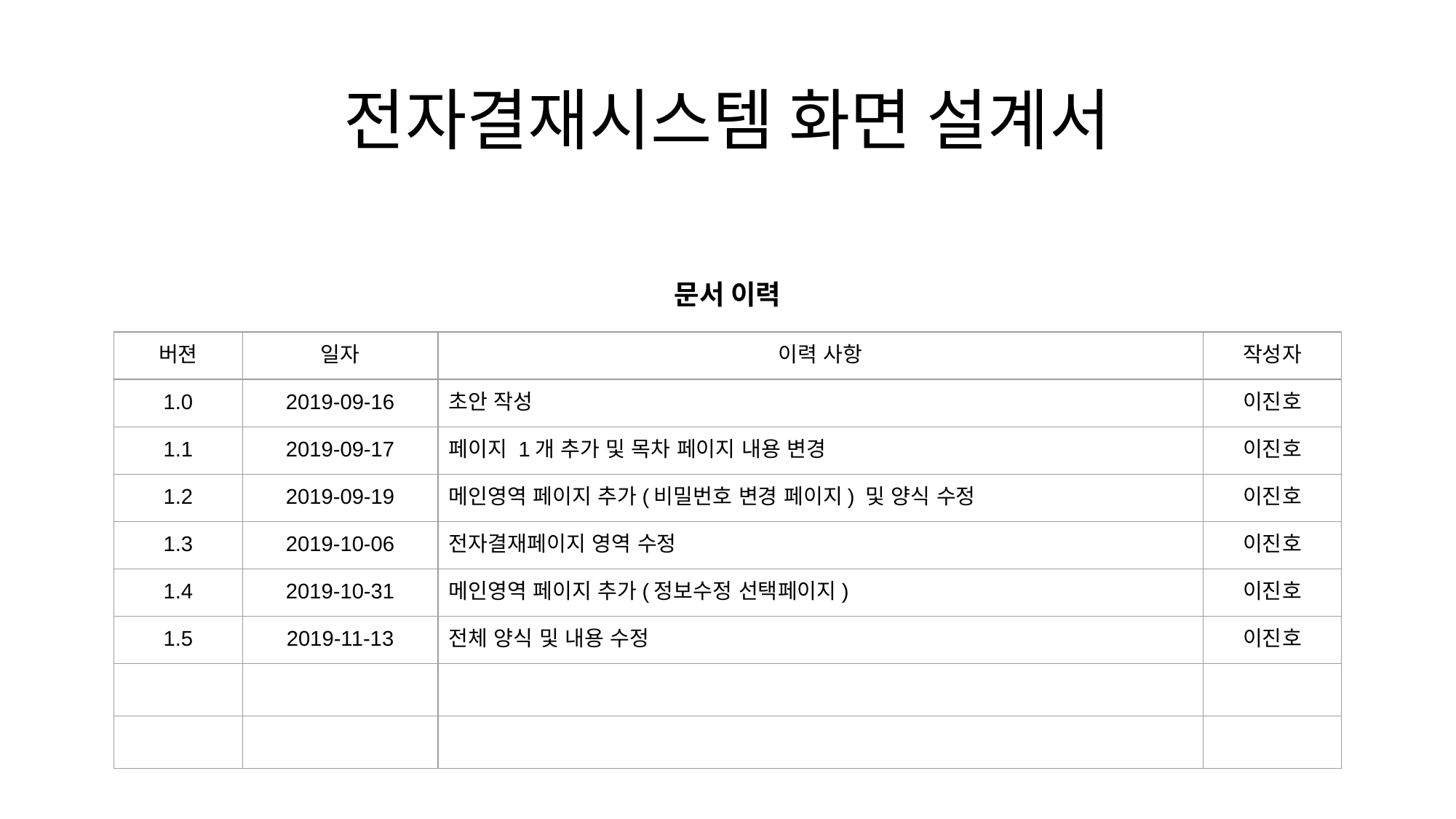

# 전자결재시스템 화면 설계서
문서 이력
| 버젼 | 일자 | 이력 사항 | 작성자 |
| --- | --- | --- | --- |
| 1.0 | 2019-09-16 | 초안 작성 | 이진호 |
| 1.1 | 2019-09-17 | 페이지 1개 추가 및 목차 페이지 내용 변경 | 이진호 |
| 1.2 | 2019-09-19 | 메인영역 페이지 추가(비밀번호 변경 페이지) 및 양식 수정 | 이진호 |
| 1.3 | 2019-10-06 | 전자결재페이지 영역 수정 | 이진호 |
| 1.4 | 2019-10-31 | 메인영역 페이지 추가(정보수정 선택페이지) | 이진호 |
| 1.5 | 2019-11-13 | 전체 양식 및 내용 수정 | 이진호 |
|  |  |  |  |
|  |  |  |  |